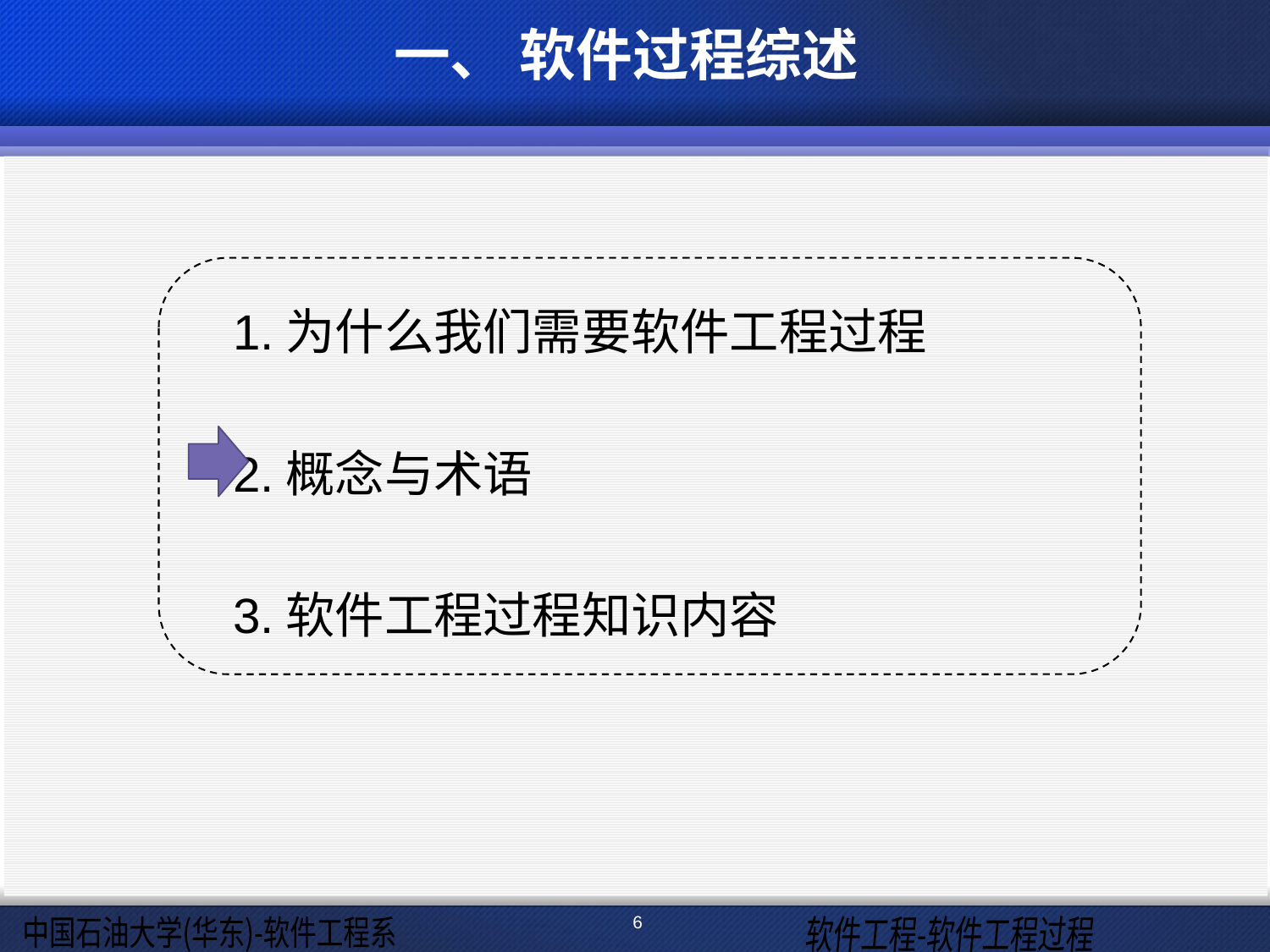

一、 软件过程综述
   1.为什么我们需要软件工程过程

   2.概念与术语

   3.软件工程过程知识内容

6